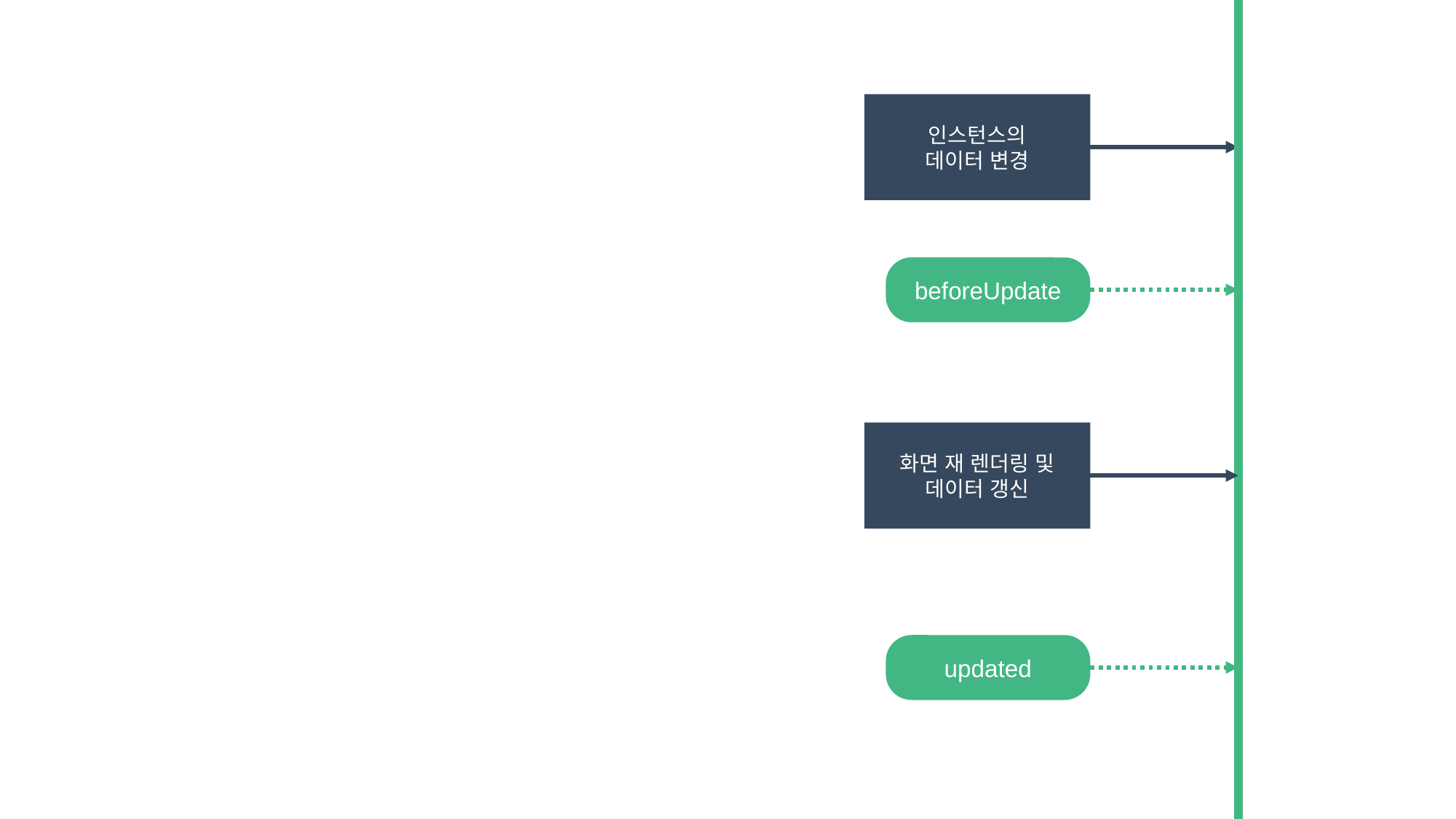

인스턴스의
데이터 변경
beforeUpdate
화면 재 렌더링 및 데이터 갱신
updated